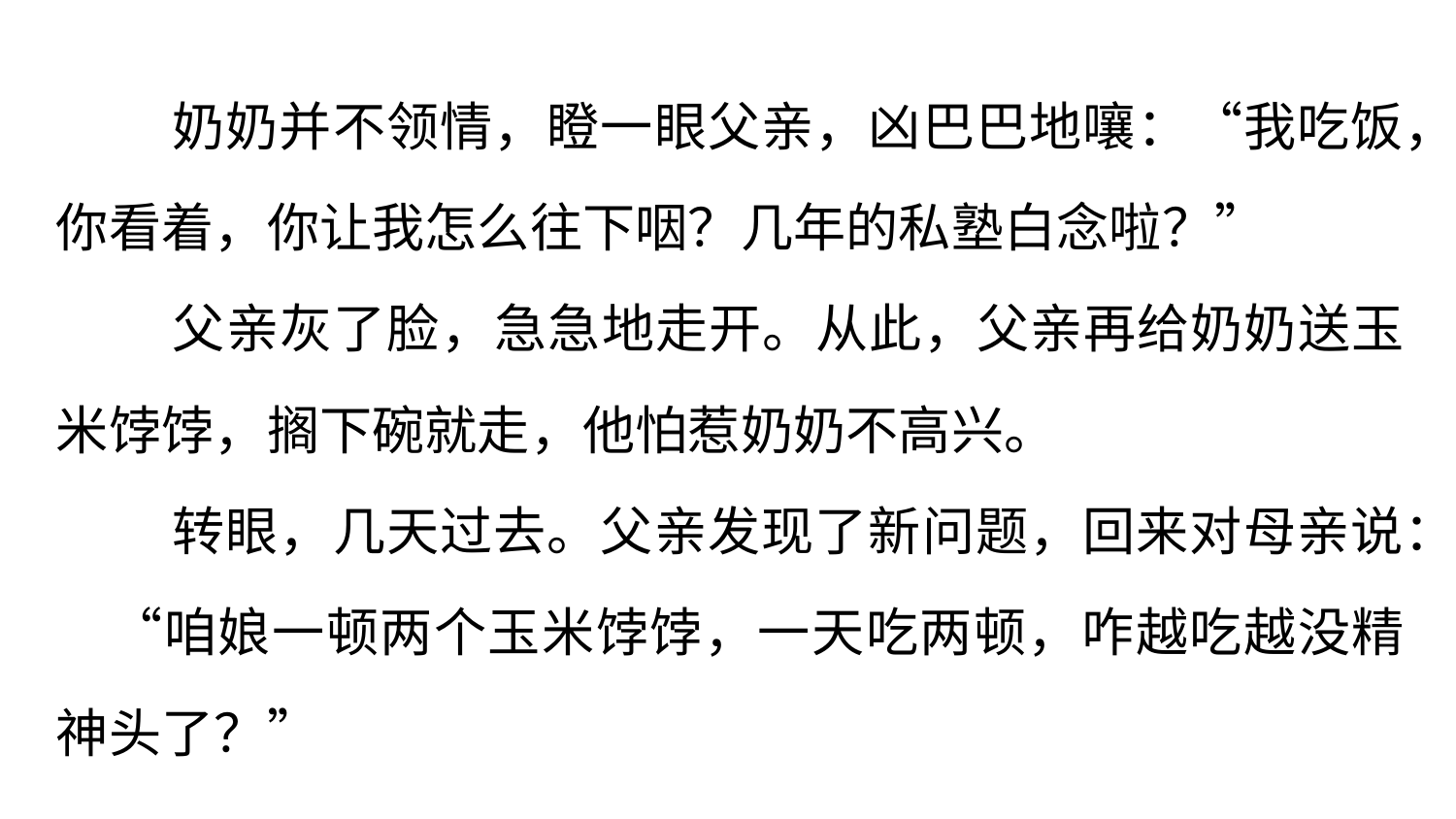

奶奶并不领情，瞪一眼父亲，凶巴巴地嚷：“我吃饭，你看着，你让我怎么往下咽？几年的私塾白念啦？”
        父亲灰了脸，急急地走开。从此，父亲再给奶奶送玉米饽饽，搁下碗就走，他怕惹奶奶不高兴。
        转眼，几天过去。父亲发现了新问题，回来对母亲说：    “咱娘一顿两个玉米饽饽，一天吃两顿，咋越吃越没精神头了？”